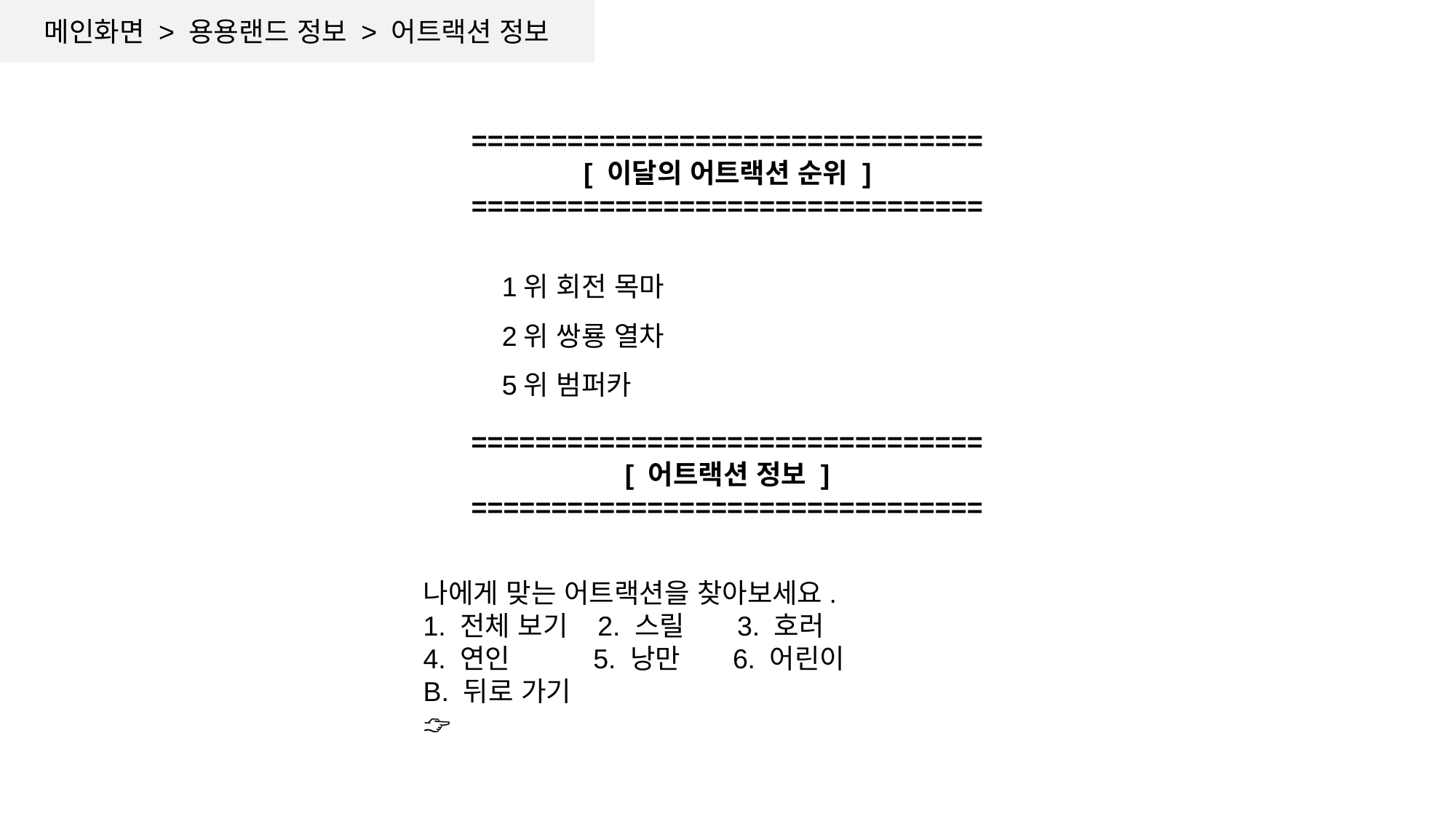

메인화면 > 용용랜드 정보 > 어트랙션 정보
================================
[ 이달의 어트랙션 순위 ]
================================
1위 회전 목마
2위 쌍룡 열차
5위 범퍼카
​================================​
[ 어트랙션 정보 ]​
================================
나에게 맞는 어트랙션을 찾아보세요. ​
1. 전체 보기   2. 스릴      3. 호러  ​
4. 연인          5. 낭만      6. 어린이 ​
B. 뒤로 가기
👉